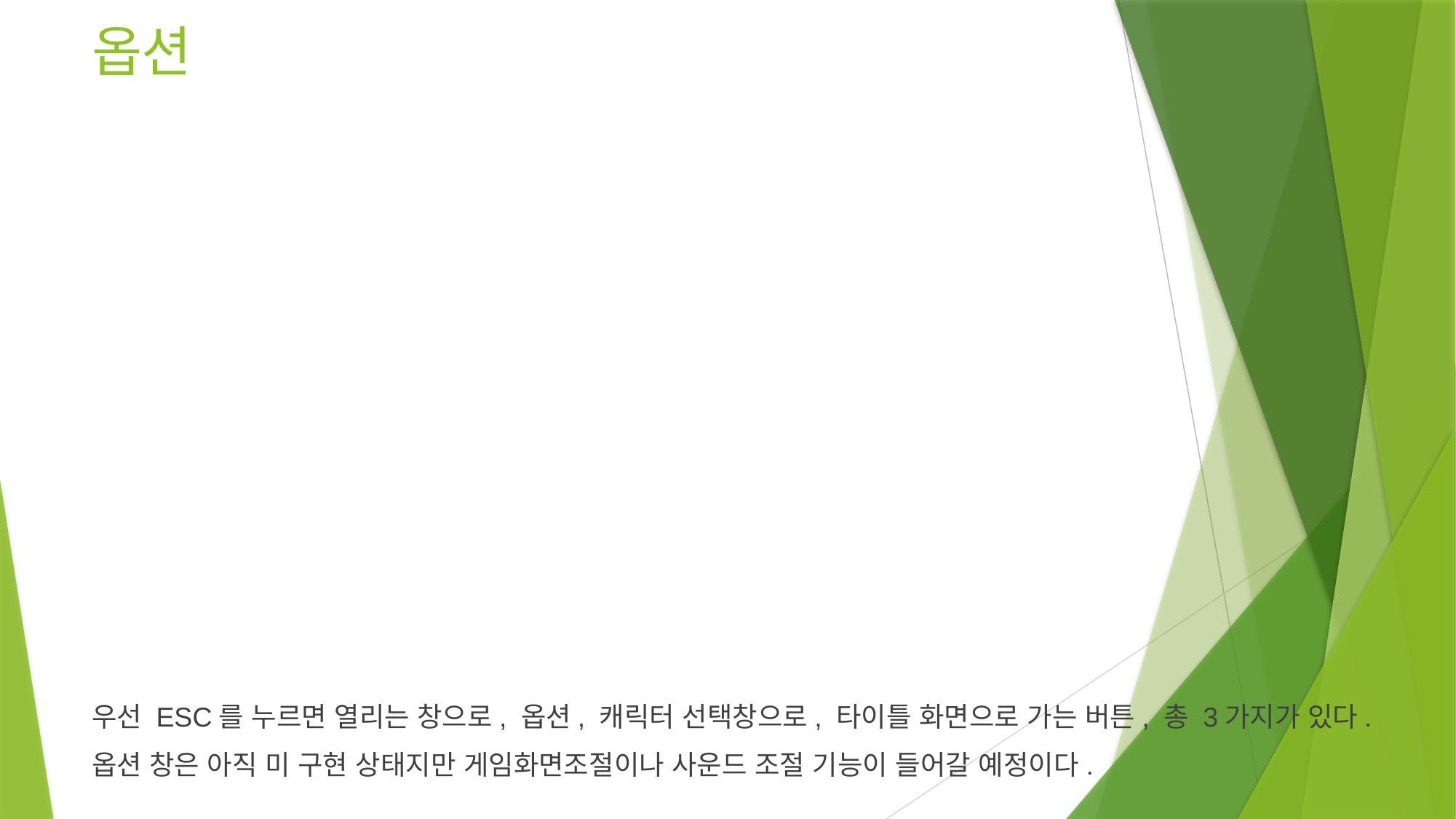

# 옵션
우선 ESC를 누르면 열리는 창으로, 옵션, 캐릭터 선택창으로, 타이틀 화면으로 가는 버튼, 총 3가지가 있다.
옵션 창은 아직 미 구현 상태지만 게임화면조절이나 사운드 조절 기능이 들어갈 예정이다.